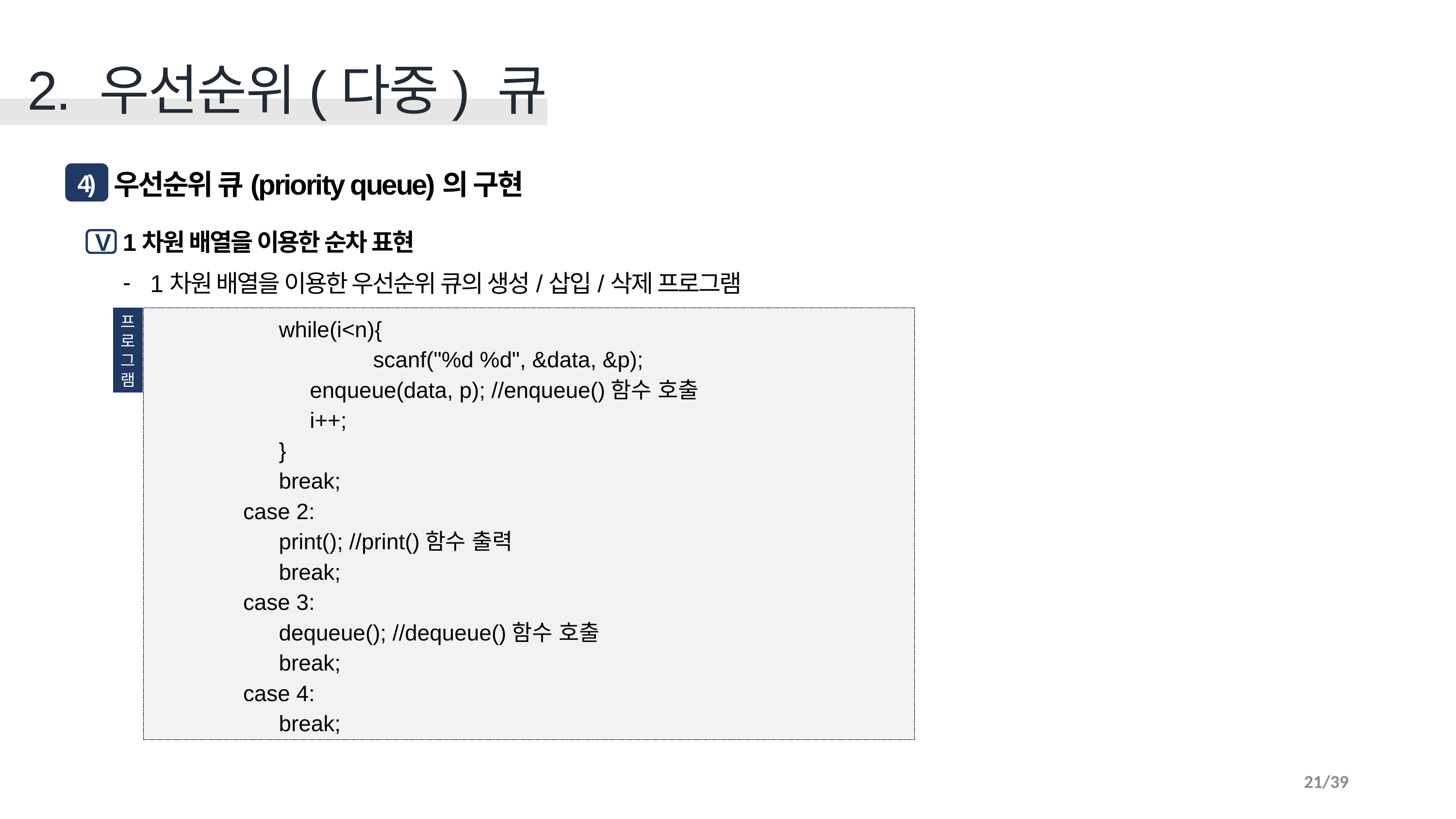

2. 우선순위(다중) 큐

 우선순위 큐(priority queue)의 구현
4)
1차원 배열을 이용한 순차 표현

1차원 배열을 이용한 우선순위 큐의 생성/삽입/삭제 프로그램
V
프
로
그
램
	         while(i<n){
                                    scanf("%d %d", &data, &p);
	              enqueue(data, p); //enqueue()함수 호출
	              i++;
	         }
	         break;
               case 2:
	         print(); //print()함수 출력
	         break;
               case 3:
	         dequeue(); //dequeue()함수 호출
	         break;
               case 4:
	         break;
21/39